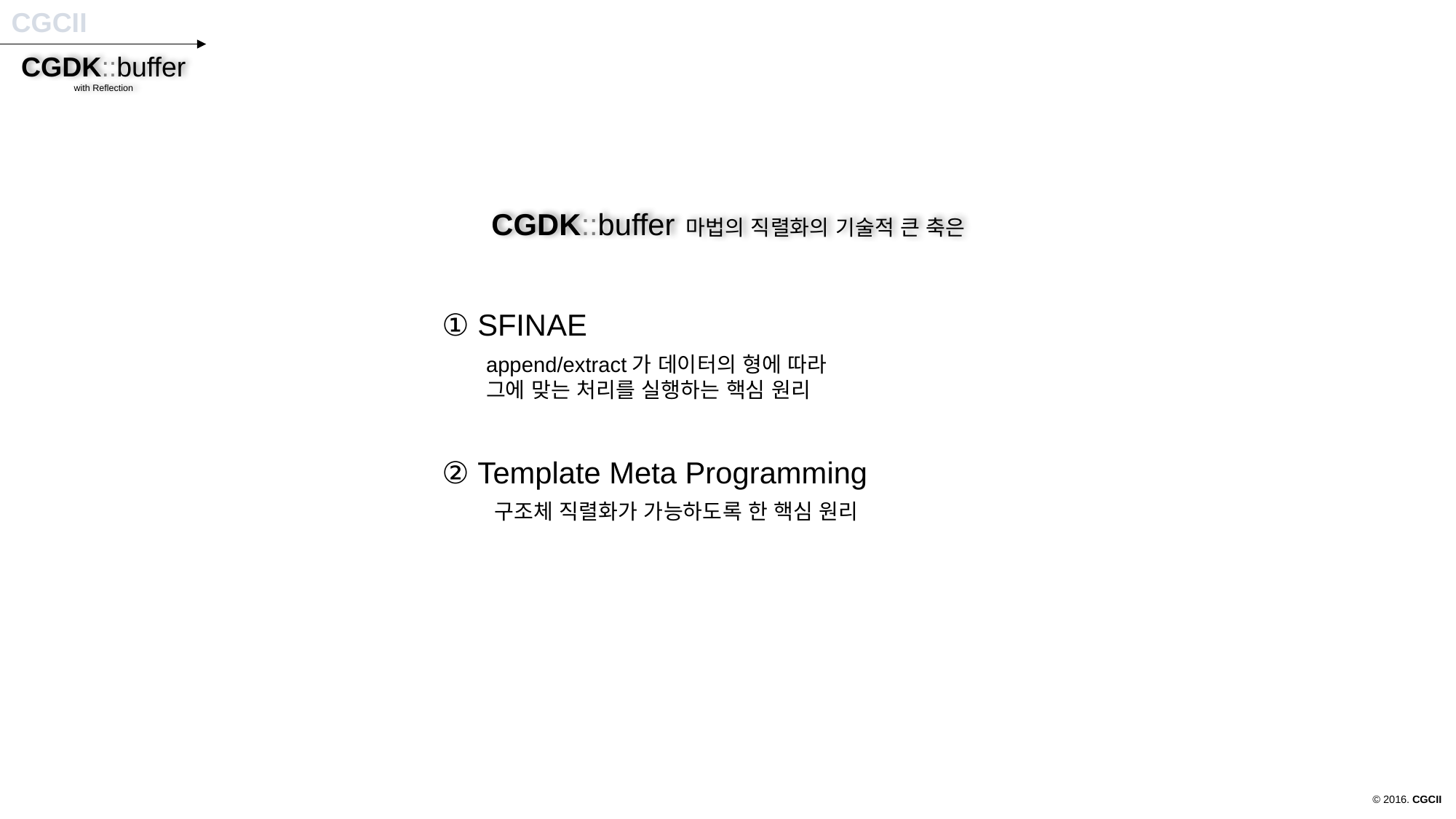

CGCII
CGDK::buffer
with Reflection

CGDK::buffer 마법의 직렬화의 기술적 큰 축은
① SFINAE
append/extract가 데이터의 형에 따라
그에 맞는 처리를 실행하는 핵심 원리
② Template Meta Programming
구조체 직렬화가 가능하도록 한 핵심 원리
© 2016. CGCII